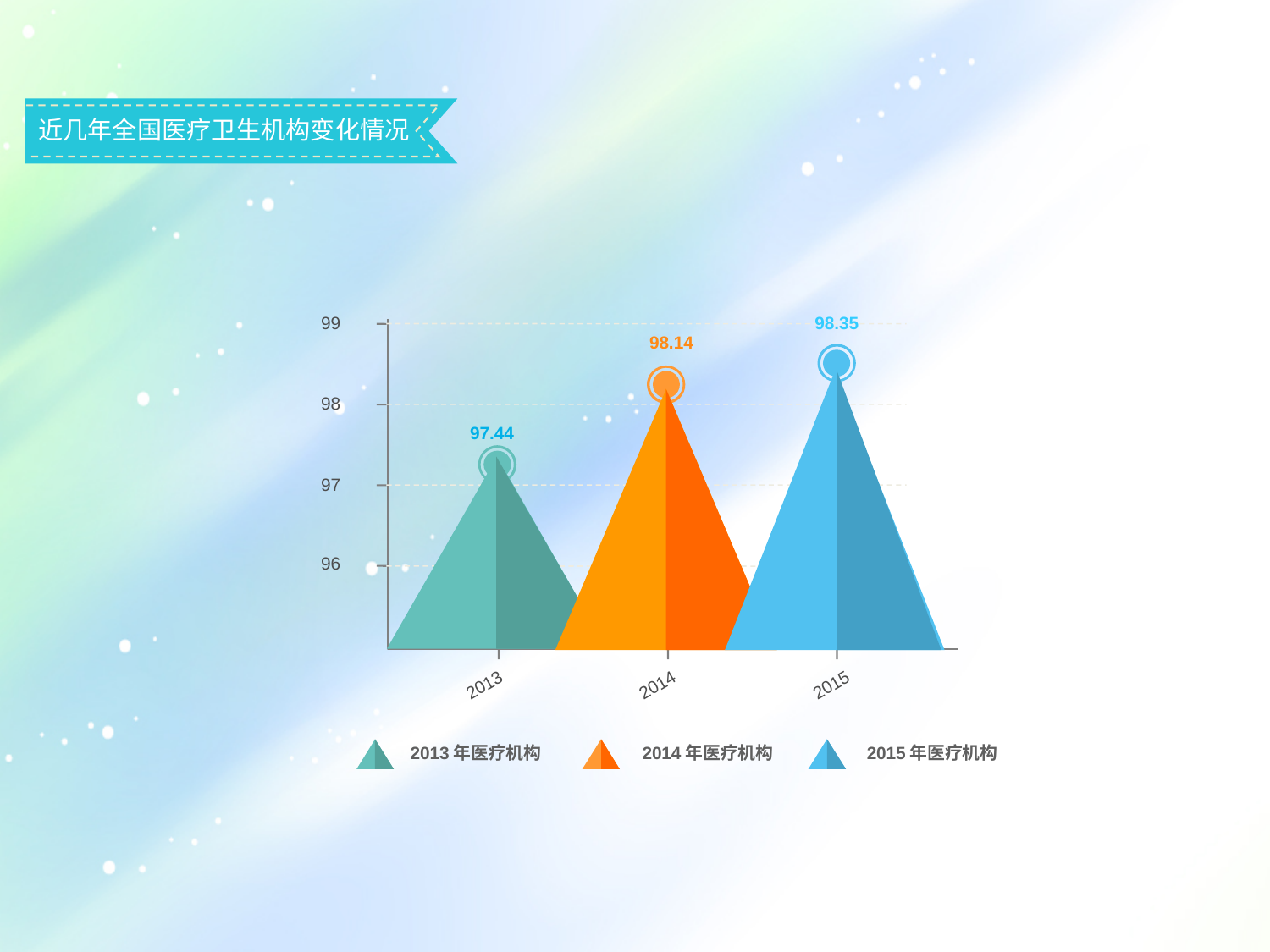

近几年全国医疗卫生机构变化情况
99
98.35

98.14

98

97.44

97

96
2013
2014
2015
2013年医疗机构
2014年医疗机构
2015年医疗机构